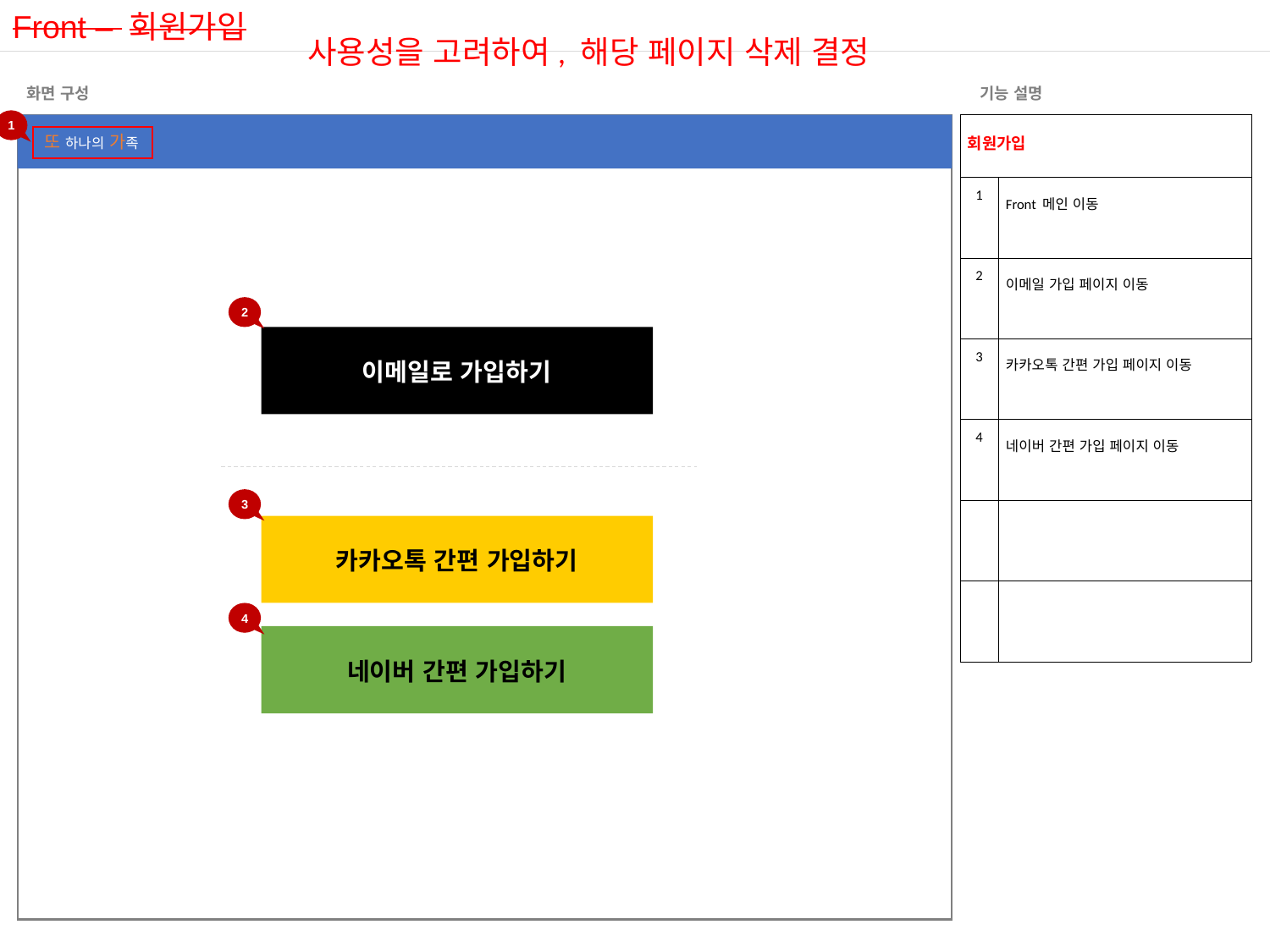

Front – 회원가입
사용성을 고려하여, 해당 페이지 삭제 결정
화면 구성
기능 설명
1

| 회원가입 |  |
| --- | --- |
| 1 | Front 메인 이동 |
| 2 | 이메일 가입 페이지 이동 |
| 3 | 카카오톡 간편 가입 페이지 이동 |
| 4 | 네이버 간편 가입 페이지 이동 |
|  |  |
|  |  |

또 하나의 가족

2

이메일로 가입하기
3

카카오톡 간편 가입하기
4

네이버 간편 가입하기